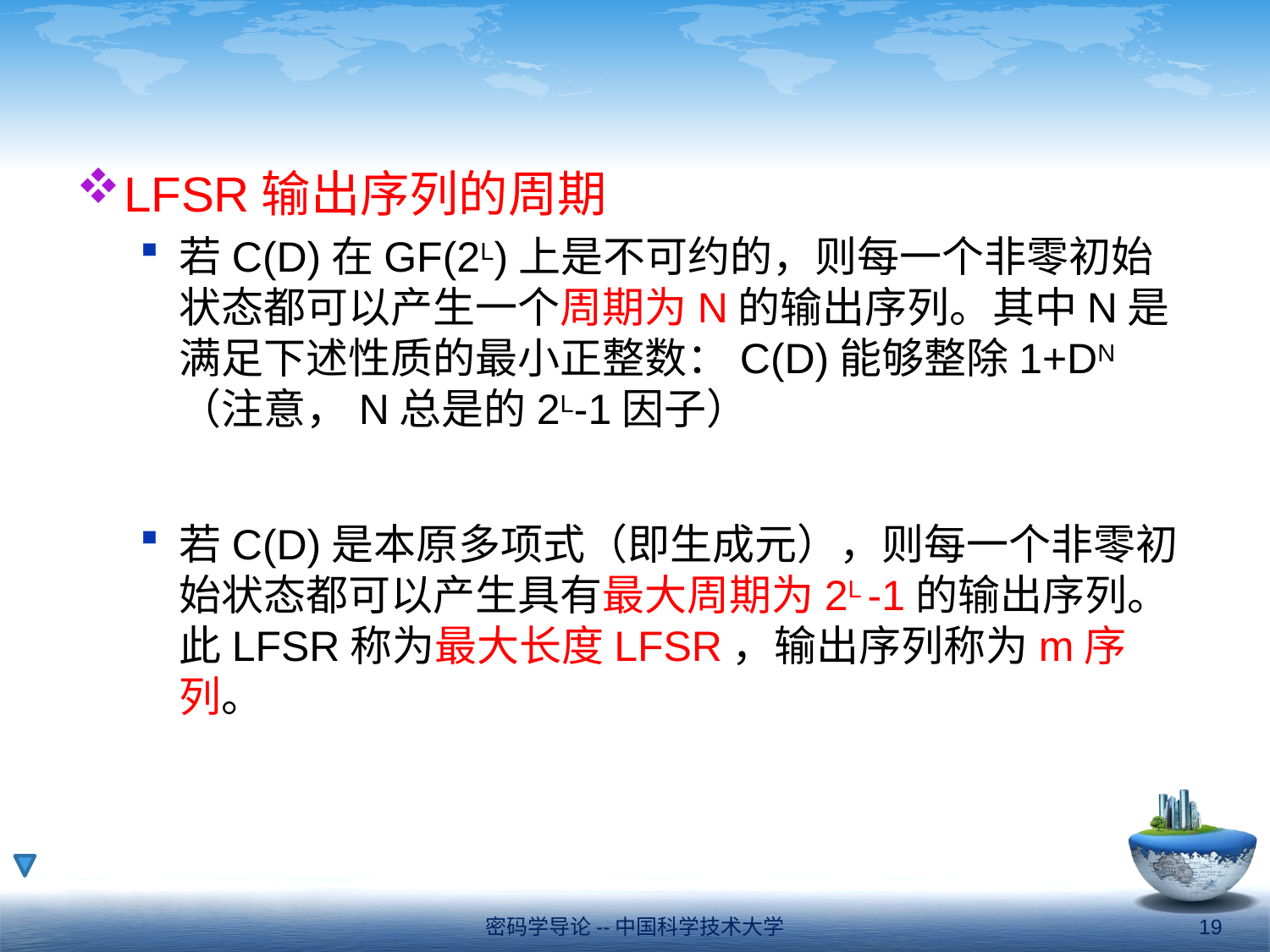

#
LFSR输出序列的周期
若C(D)在GF(2L)上是不可约的，则每一个非零初始状态都可以产生一个周期为N的输出序列。其中N是满足下述性质的最小正整数：C(D)能够整除1+DN（注意，N总是的2L-1因子）

若C(D)是本原多项式（即生成元），则每一个非零初始状态都可以产生具有最大周期为2L -1的输出序列。此LFSR称为最大长度LFSR，输出序列称为m序列。

密码学导论--中国科学技术大学
19